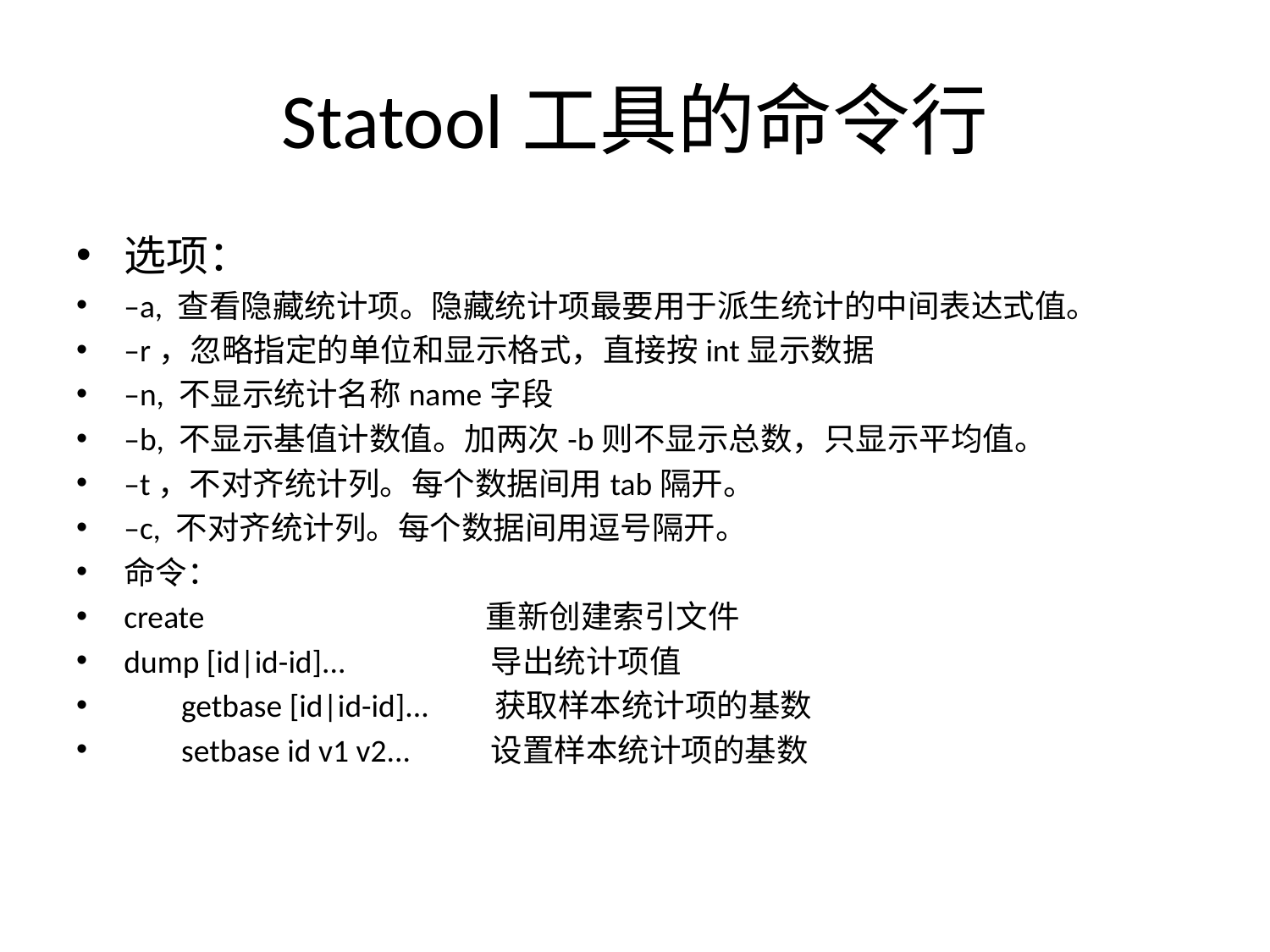

# Statool工具的命令行
选项：
–a, 查看隐藏统计项。隐藏统计项最要用于派生统计的中间表达式值。
–r，忽略指定的单位和显示格式，直接按int显示数据
–n, 不显示统计名称name字段
–b, 不显示基值计数值。加两次-b则不显示总数，只显示平均值。
–t，不对齐统计列。每个数据间用tab隔开。
–c, 不对齐统计列。每个数据间用逗号隔开。
命令：
create                                      重新创建索引文件
dump [id|id-id]...                   导出统计项值
        getbase [id|id-id]...        获取样本统计项的基数
        setbase id v1 v2...          设置样本统计项的基数